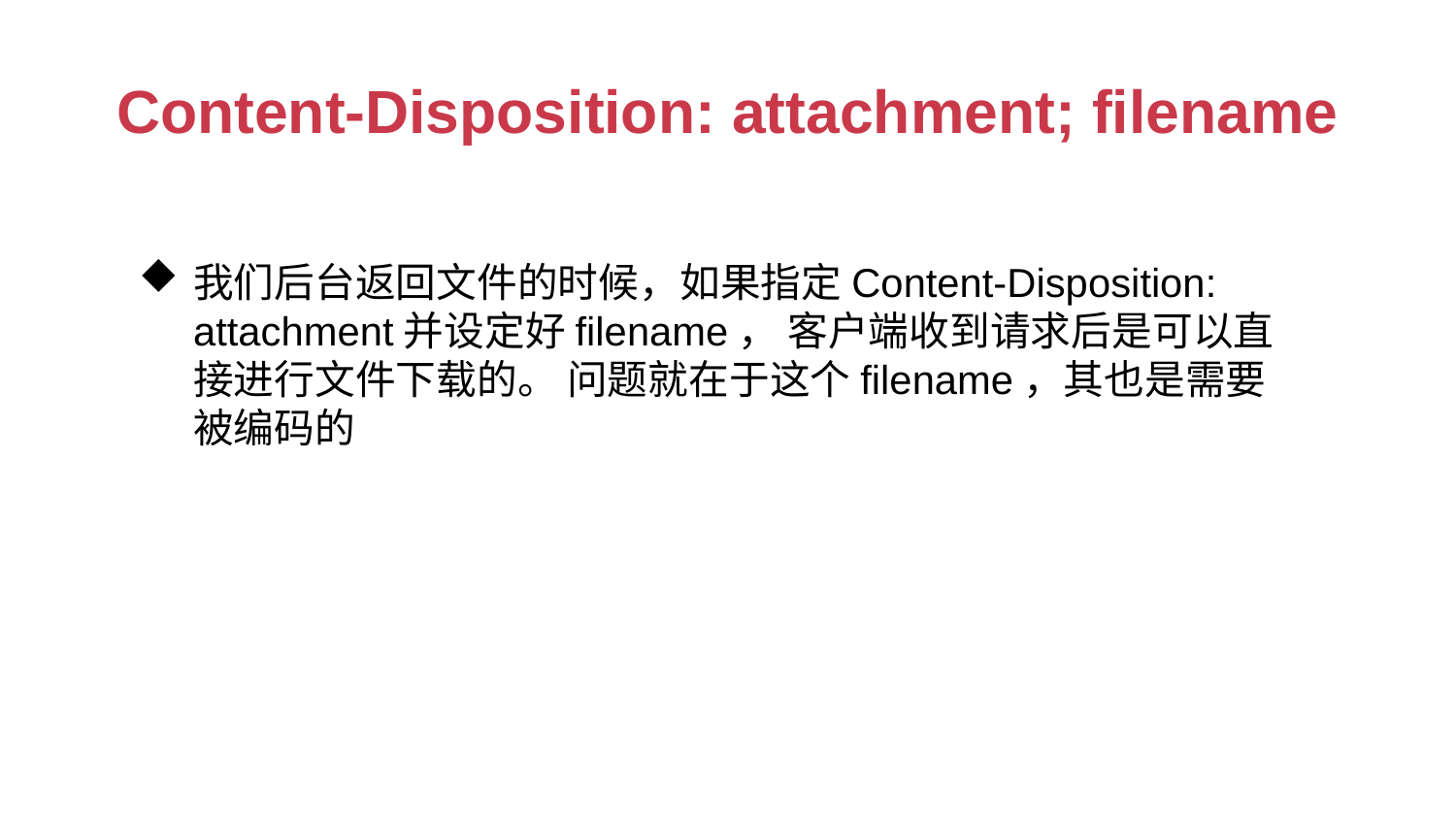

Content-Disposition: attachment; filename
我们后台返回文件的时候，如果指定Content-Disposition: attachment并设定好filename， 客户端收到请求后是可以直接进行文件下载的。 问题就在于这个filename，其也是需要被编码的